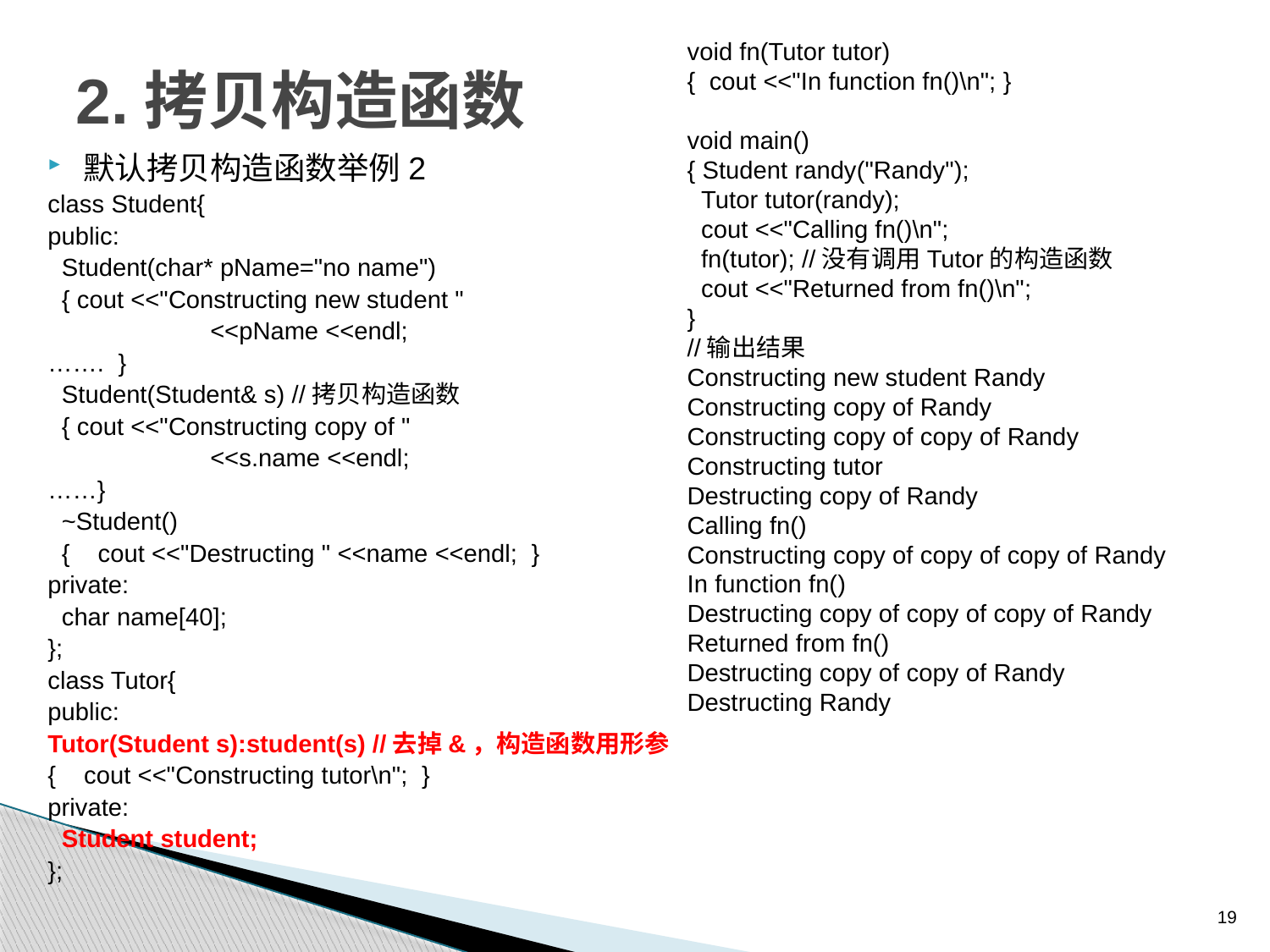

void fn(Tutor tutor)
{  cout <<"In function fn()\n"; }

void main()
{ Student randy("Randy");
  Tutor tutor(randy);
  cout <<"Calling fn()\n";
  fn(tutor); //没有调用Tutor的构造函数
  cout <<"Returned from fn()\n";
}
//输出结果
Constructing new student Randy
Constructing copy of Randy
Constructing copy of copy of Randy
Constructing tutor
Destructing copy of Randy
Calling fn()
Constructing copy of copy of copy of Randy
In function fn()
Destructing copy of copy of copy of Randy
Returned from fn()
Destructing copy of copy of Randy
Destructing Randy
# 2.拷贝构造函数
默认拷贝构造函数举例2
class Student{
public:
  Student(char* pName="no name")
  { cout <<"Constructing new student "
		<<pName <<endl;
…….  }
  Student(Student& s) //拷贝构造函数
  { cout <<"Constructing copy of "
		<<s.name <<endl;
……}
  ~Student()
  {    cout <<"Destructing " <<name <<endl;  }
private:
  char name[40];
};
class Tutor{
public:
Tutor(Student s):student(s) //去掉&，构造函数用形参
{    cout <<"Constructing tutor\n";  }
private:
  Student student;
};

19